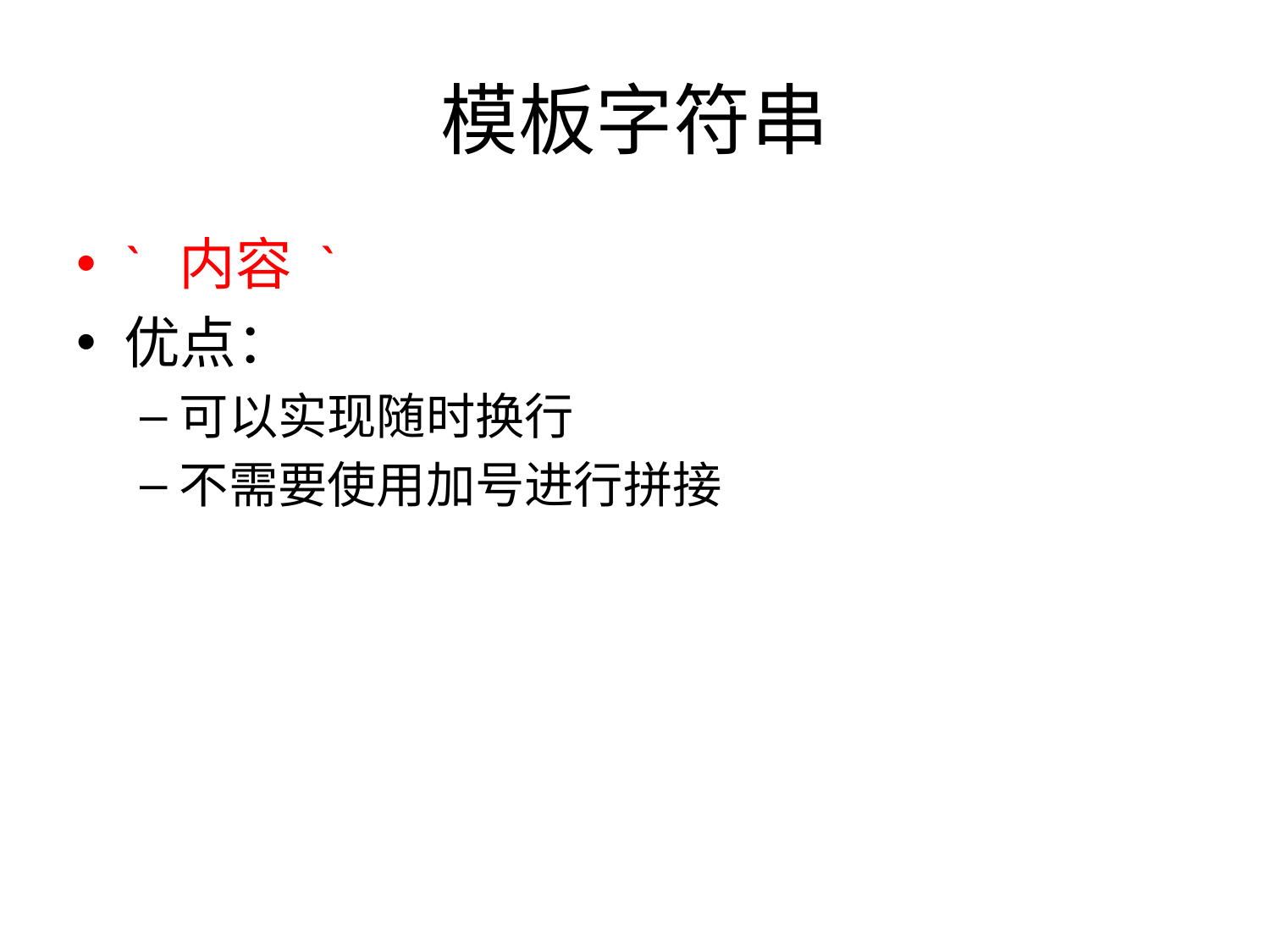

# 模板字符串
`  内容 `
优点：
可以实现随时换行
不需要使用加号进行拼接